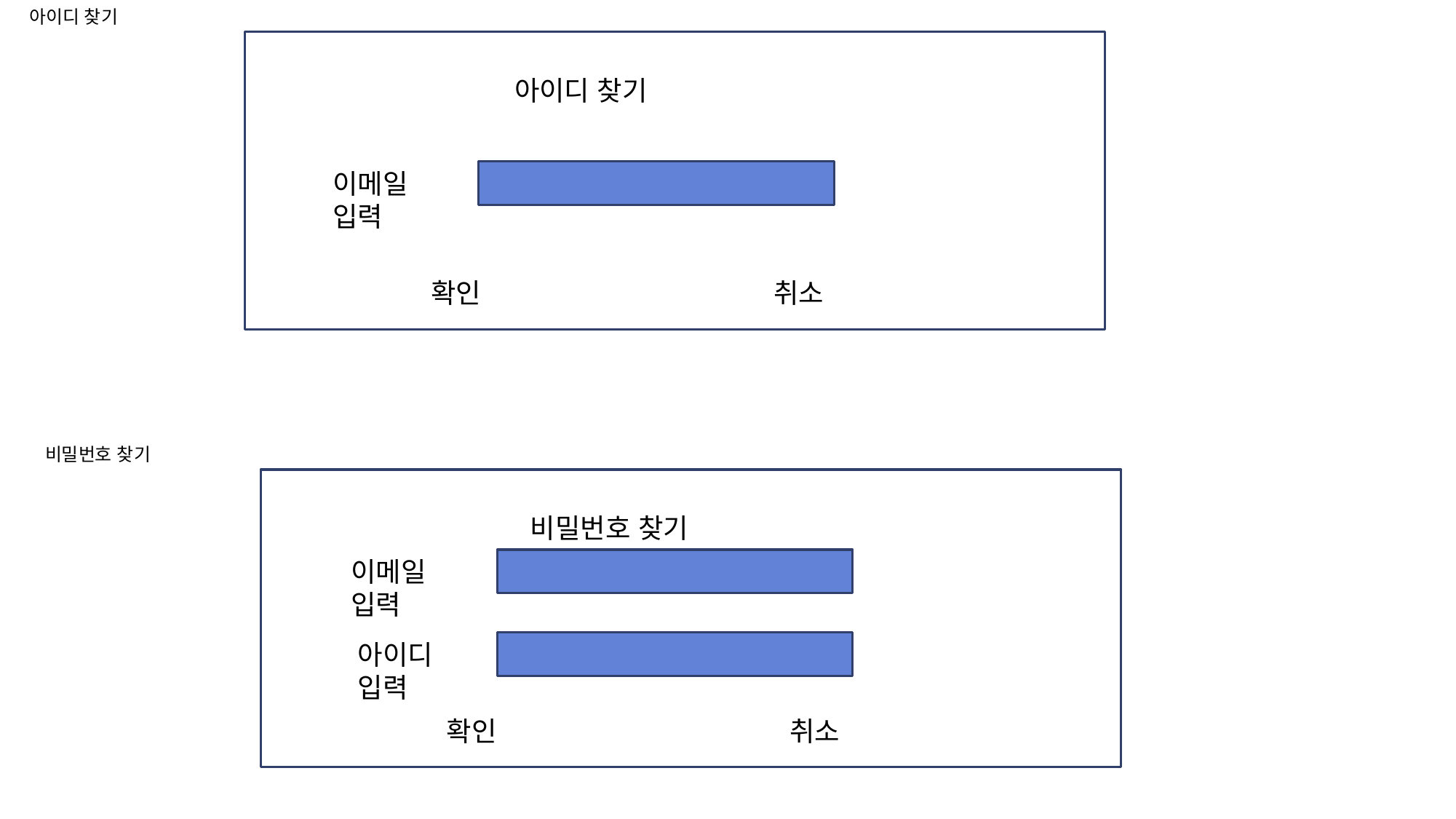

아이디 찾기

아이디 찾기
이메일 입력

확인
취소
비밀번호 찾기

비밀번호 찾기
이메일 입력

아이디입력

확인
취소